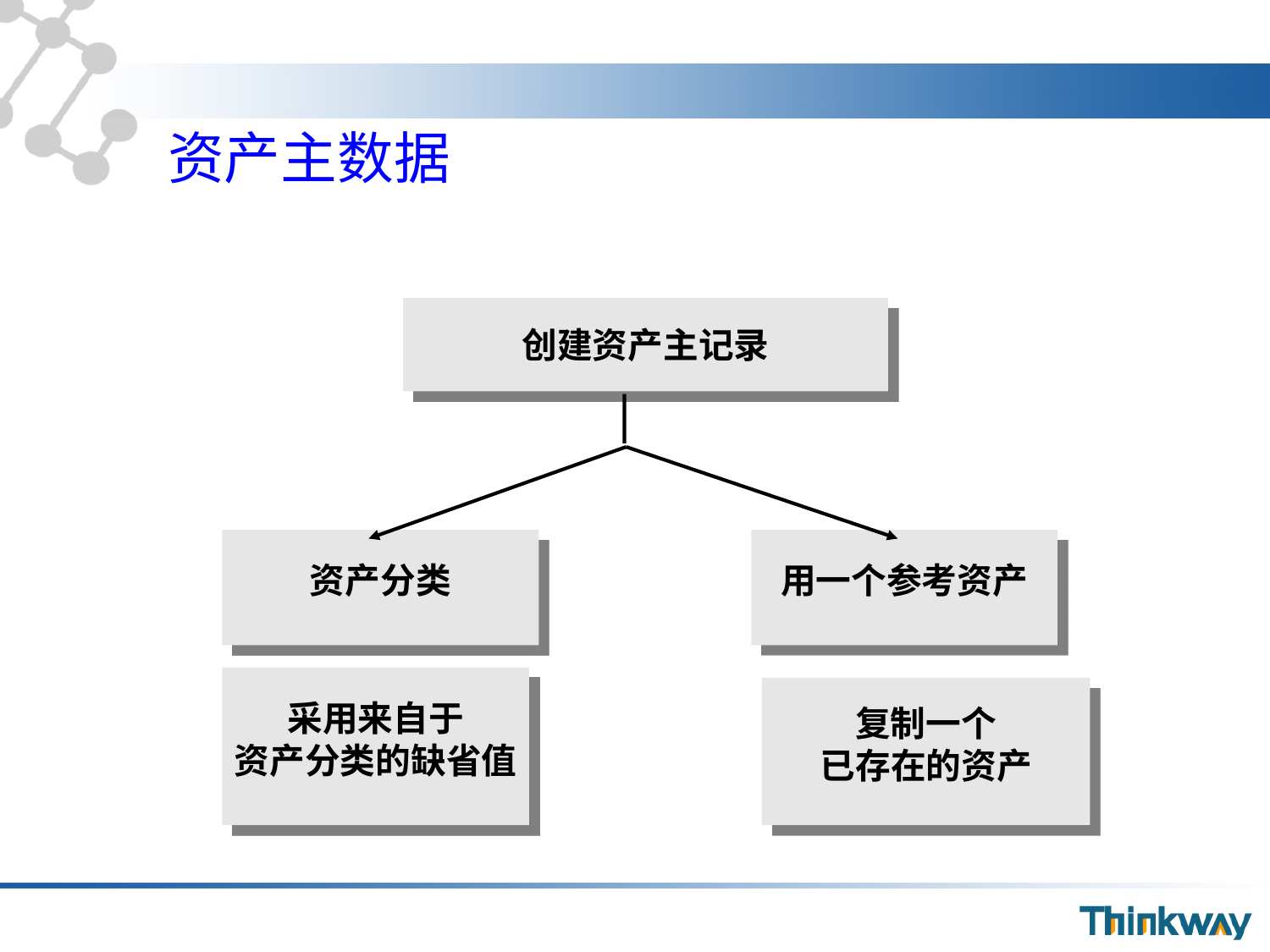

# 资产主数据
创建资产主记录

资产分类
用一个参考资产

采用来自于

资产分类的缺省值
复制一个

已存在的资产